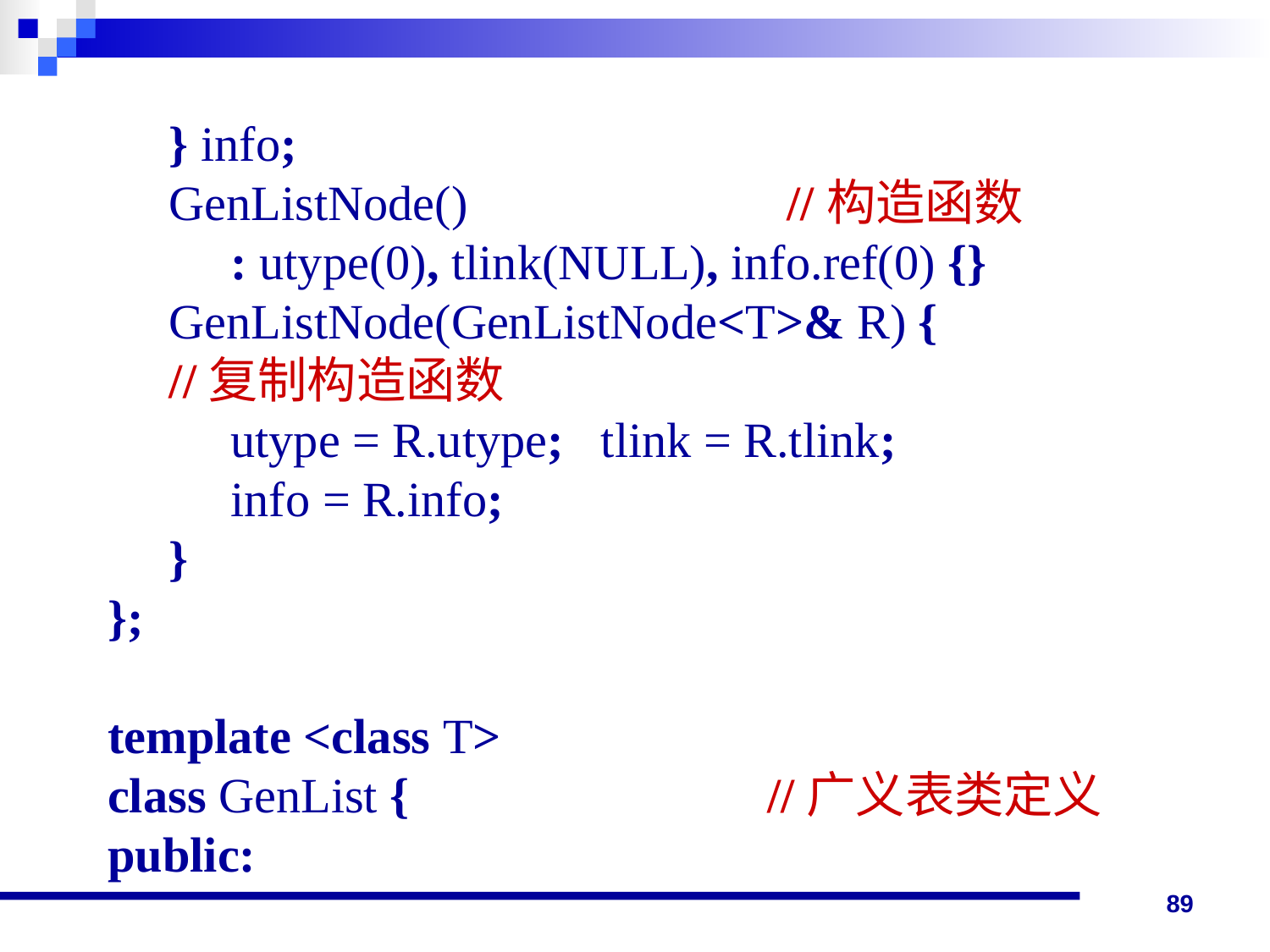

} info;
     GenListNode()                          //构造函数
          : utype(0), tlink(NULL), info.ref(0) {}
     GenListNode(GenListNode<T>& R) {
     //复制构造函数
          utype = R.utype;   tlink = R.tlink;
          info = R.info;
     }
};

template <class T>
class GenList {			  //广义表类定义
public:
89